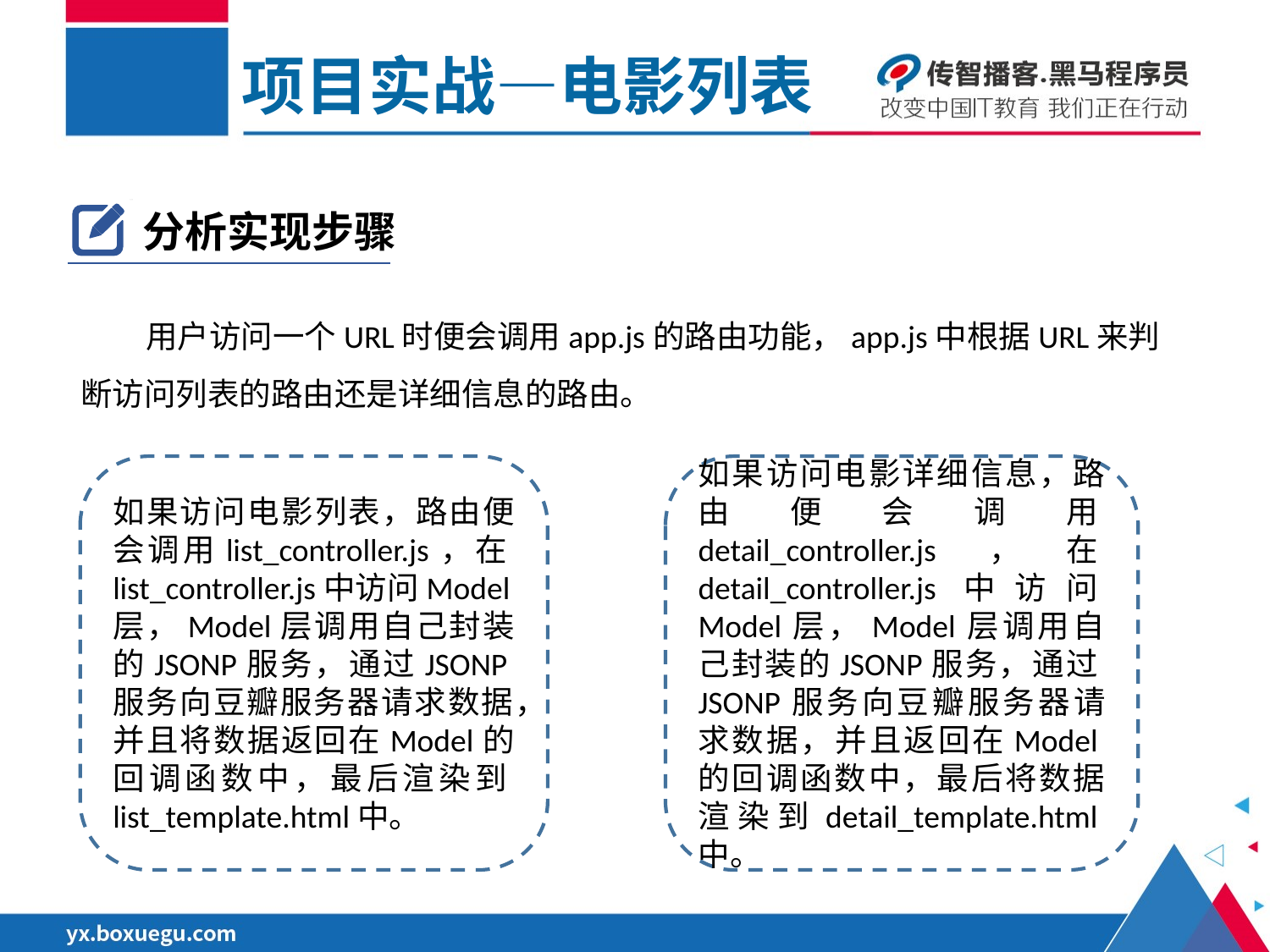

项目实战—电影列表
分析实现步骤

        用户访问一个URL时便会调用app.js的路由功能，app.js中根据URL来判断访问列表的路由还是详细信息的路由。
如果访问电影详细信息，路由便会调用detail_controller.js，在detail_controller.js中访问Model层，Model层调用自己封装的JSONP服务，通过JSONP服务向豆瓣服务器请求数据，并且返回在Model的回调函数中，最后将数据渲染到detail_template.html中。
如果访问电影列表，路由便会调用list_controller.js，在list_controller.js中访问Model层，Model层调用自己封装的JSONP服务，通过JSONP服务向豆瓣服务器请求数据，并且将数据返回在Model的回调函数中，最后渲染到list_template.html中。